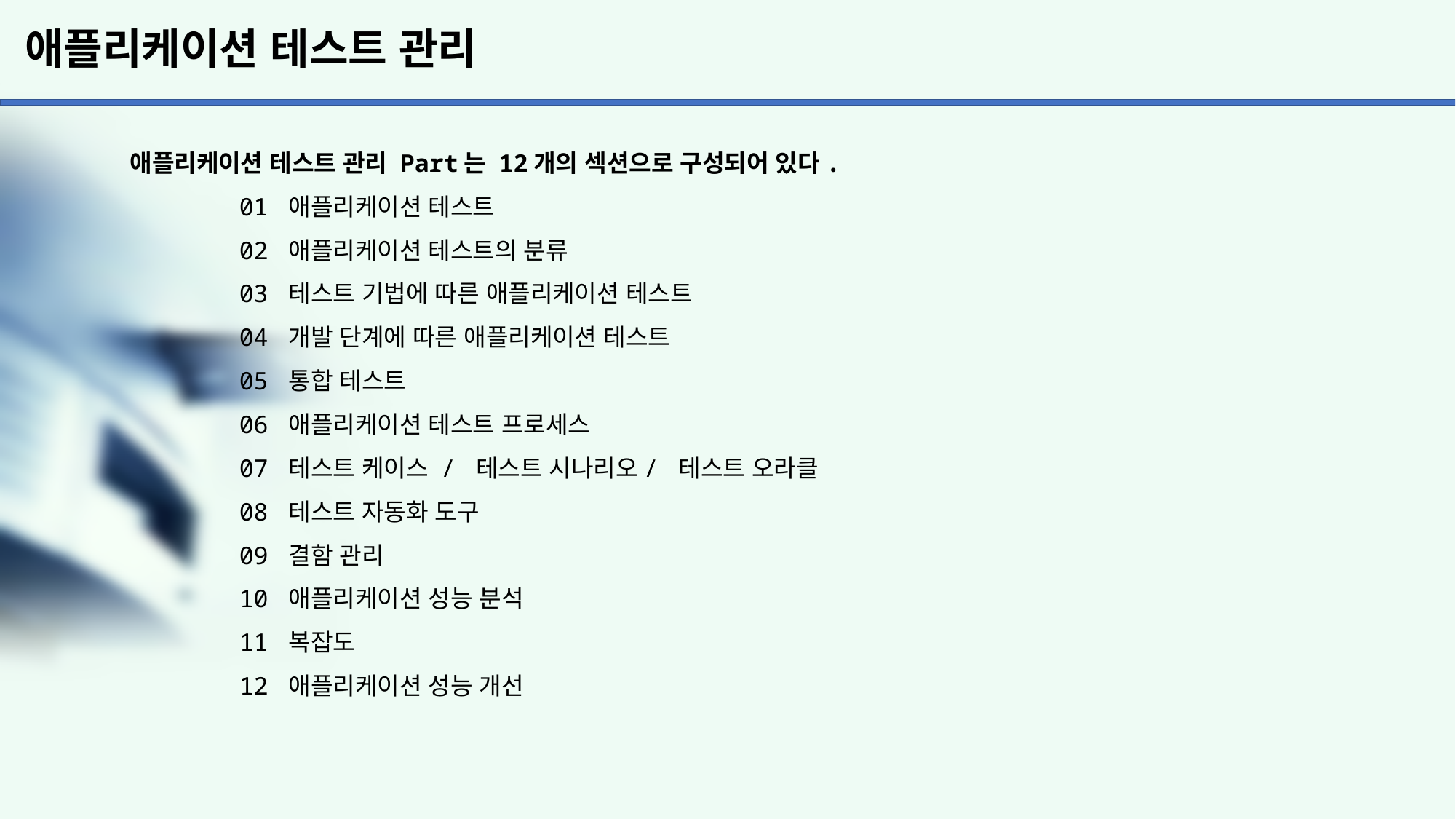

# 애플리케이션 테스트 관리
애플리케이션 테스트 관리 Part는 12개의 섹션으로 구성되어 있다.
	01 애플리케이션 테스트
	02 애플리케이션 테스트의 분류
	03 테스트 기법에 따른 애플리케이션 테스트
	04 개발 단계에 따른 애플리케이션 테스트
	05 통합 테스트
	06 애플리케이션 테스트 프로세스
	07 테스트 케이스 / 테스트 시나리오/ 테스트 오라클
	08 테스트 자동화 도구
	09 결함 관리
	10 애플리케이션 성능 분석
	11 복잡도
	12 애플리케이션 성능 개선